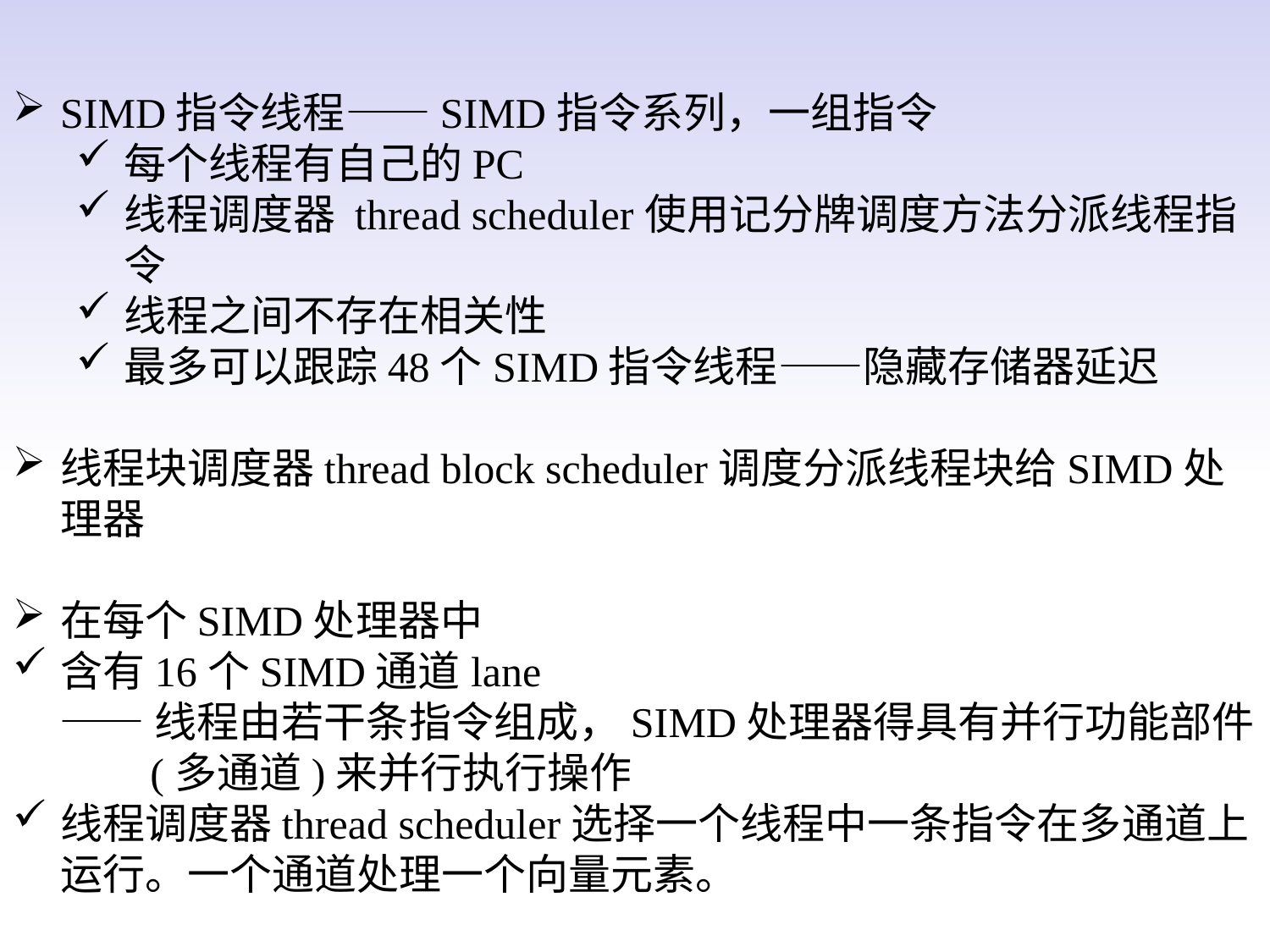

SIMD指令线程——SIMD指令系列，一组指令
每个线程有自己的PC
线程调度器 thread scheduler使用记分牌调度方法分派线程指令
线程之间不存在相关性
最多可以跟踪48个SIMD指令线程——隐藏存储器延迟

线程块调度器thread block scheduler调度分派线程块给SIMD处理器

在每个SIMD处理器中
含有16个SIMD通道lane
     ——线程由若干条指令组成，SIMD处理器得具有并行功能部件
             (多通道)来并行执行操作
线程调度器thread scheduler选择一个线程中一条指令在多通道上运行。一个通道处理一个向量元素。